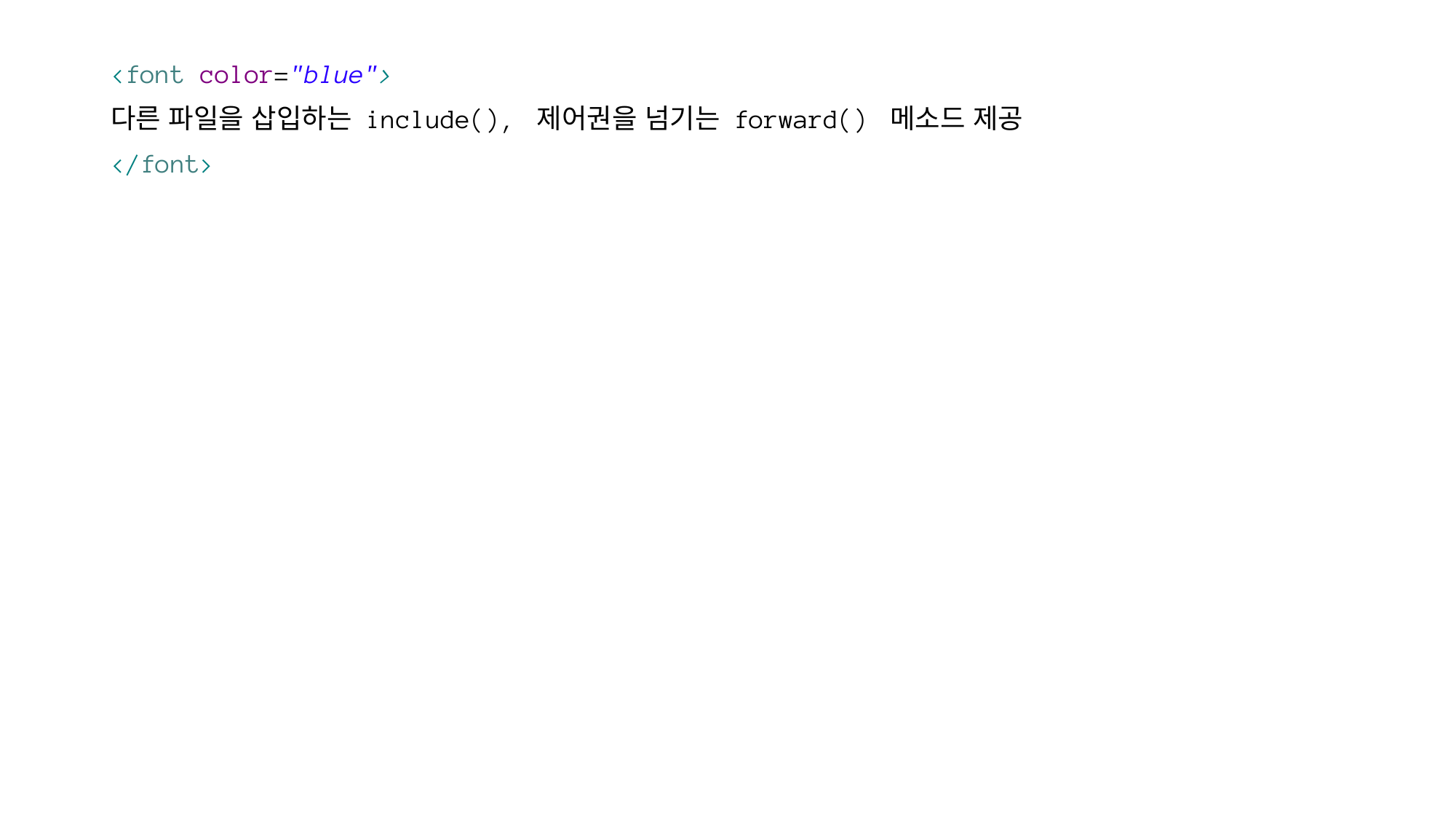

<font color="blue">
다른 파일을 삽입하는 include(), 제어권을 넘기는 forward() 메소드 제공
</font>